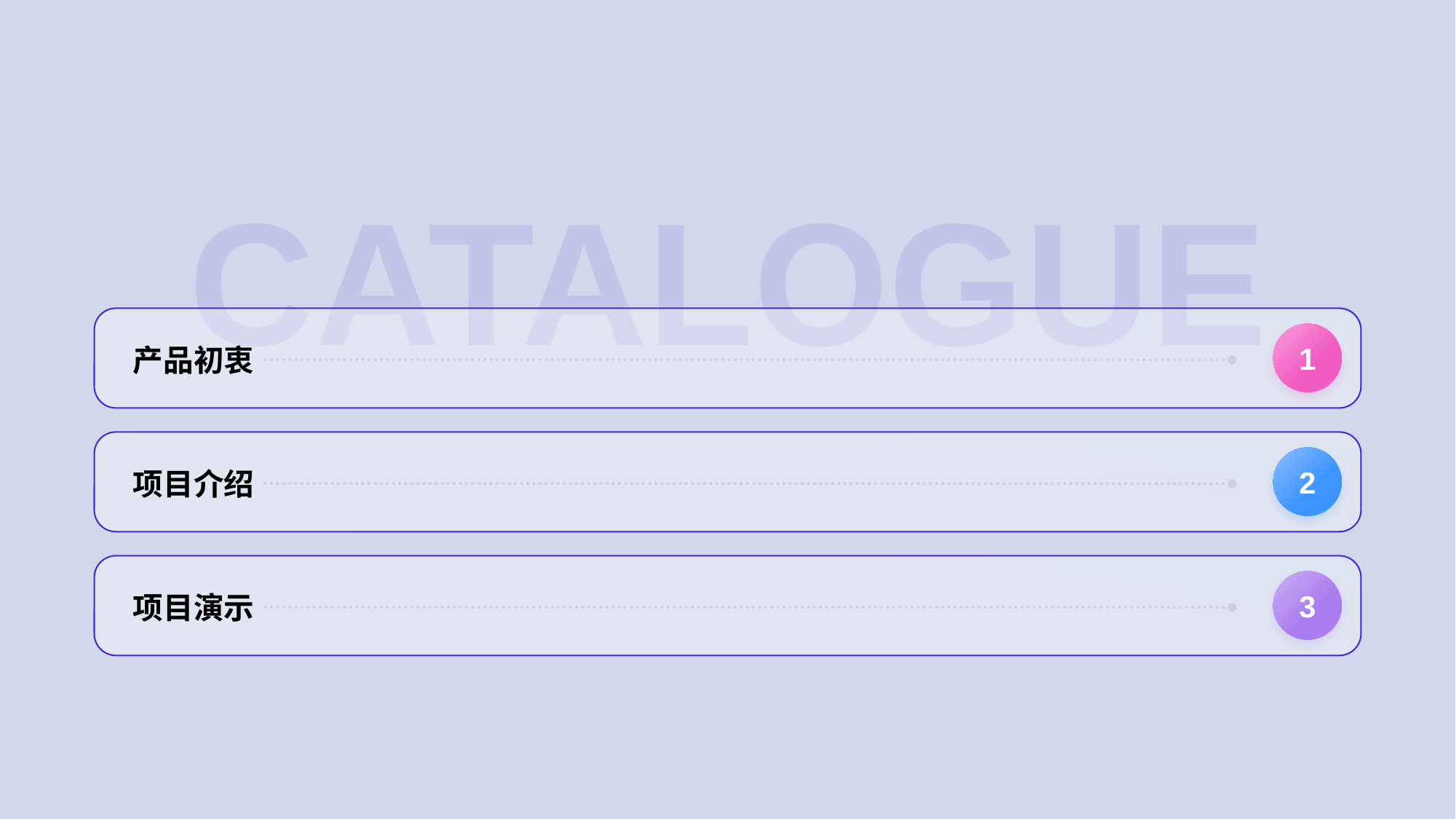

CATALOGUE

1
产品初衷

2
项目介绍

3
项目演示